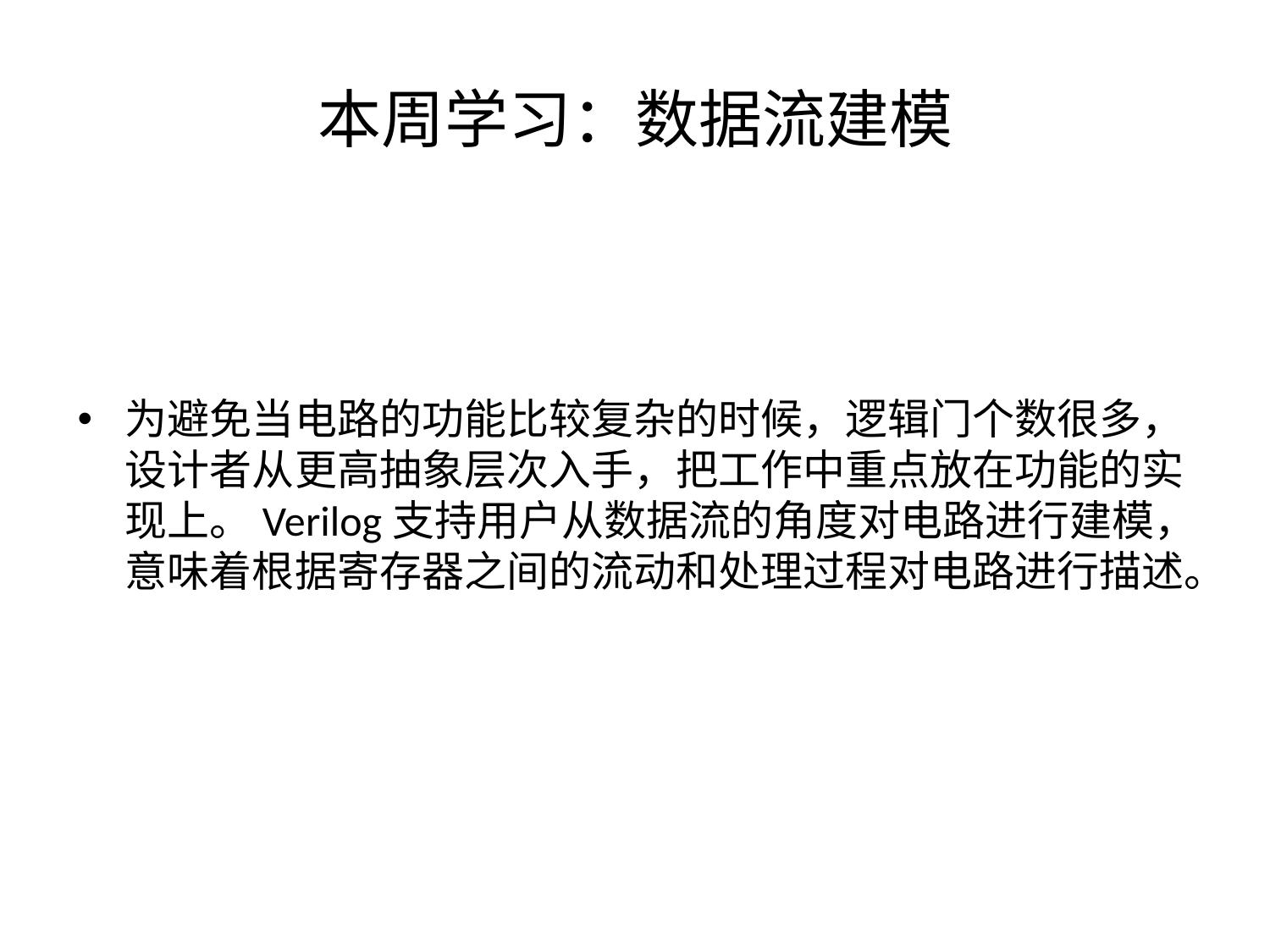

# 本周学习：数据流建模
为避免当电路的功能比较复杂的时候，逻辑门个数很多，设计者从更高抽象层次入手，把工作中重点放在功能的实现上。Verilog支持用户从数据流的角度对电路进行建模，意味着根据寄存器之间的流动和处理过程对电路进行描述。